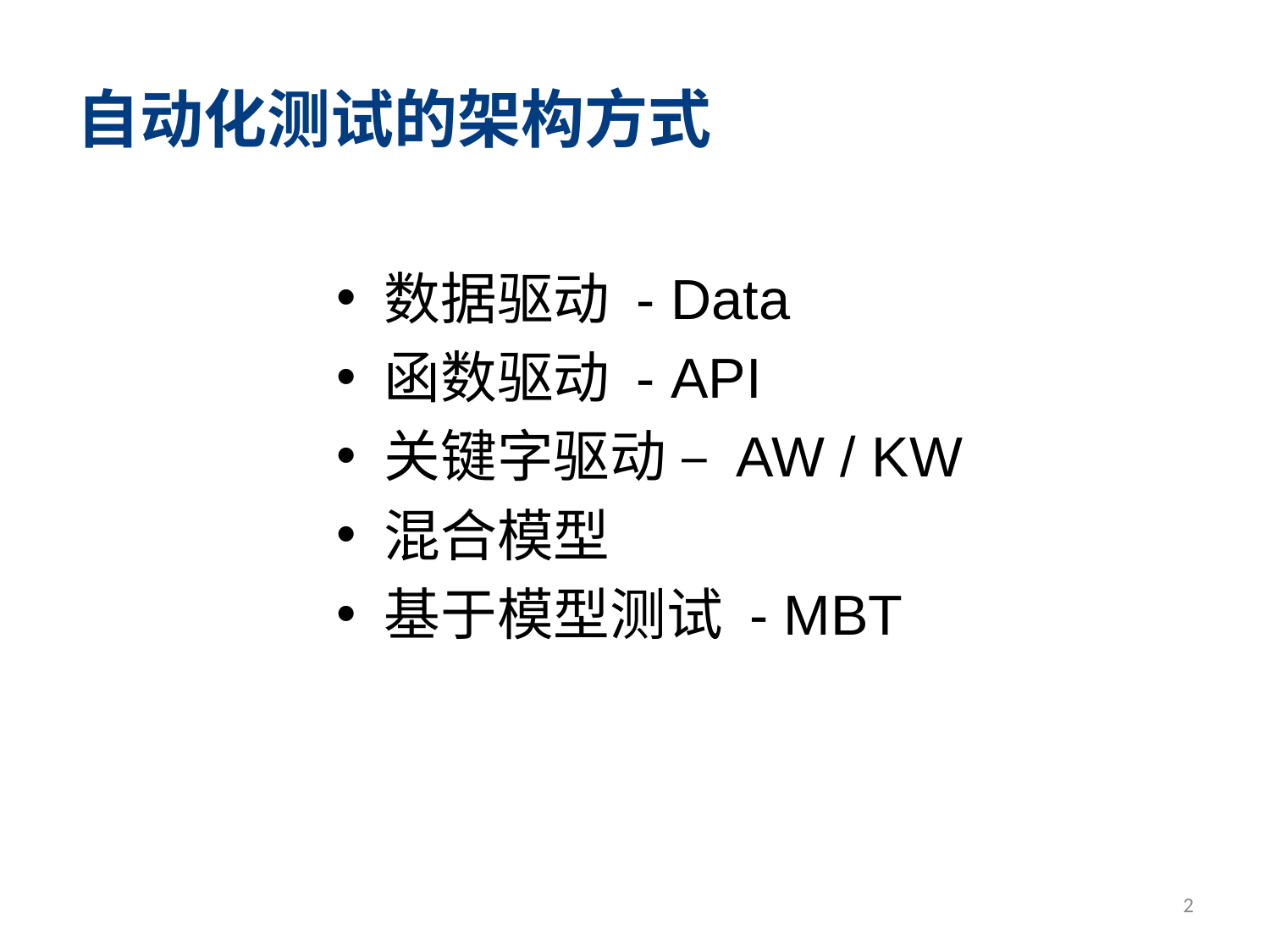

# 自动化测试的架构方式
数据驱动 - Data
函数驱动 - API
关键字驱动 – AW / KW
混合模型
基于模型测试 - MBT
2